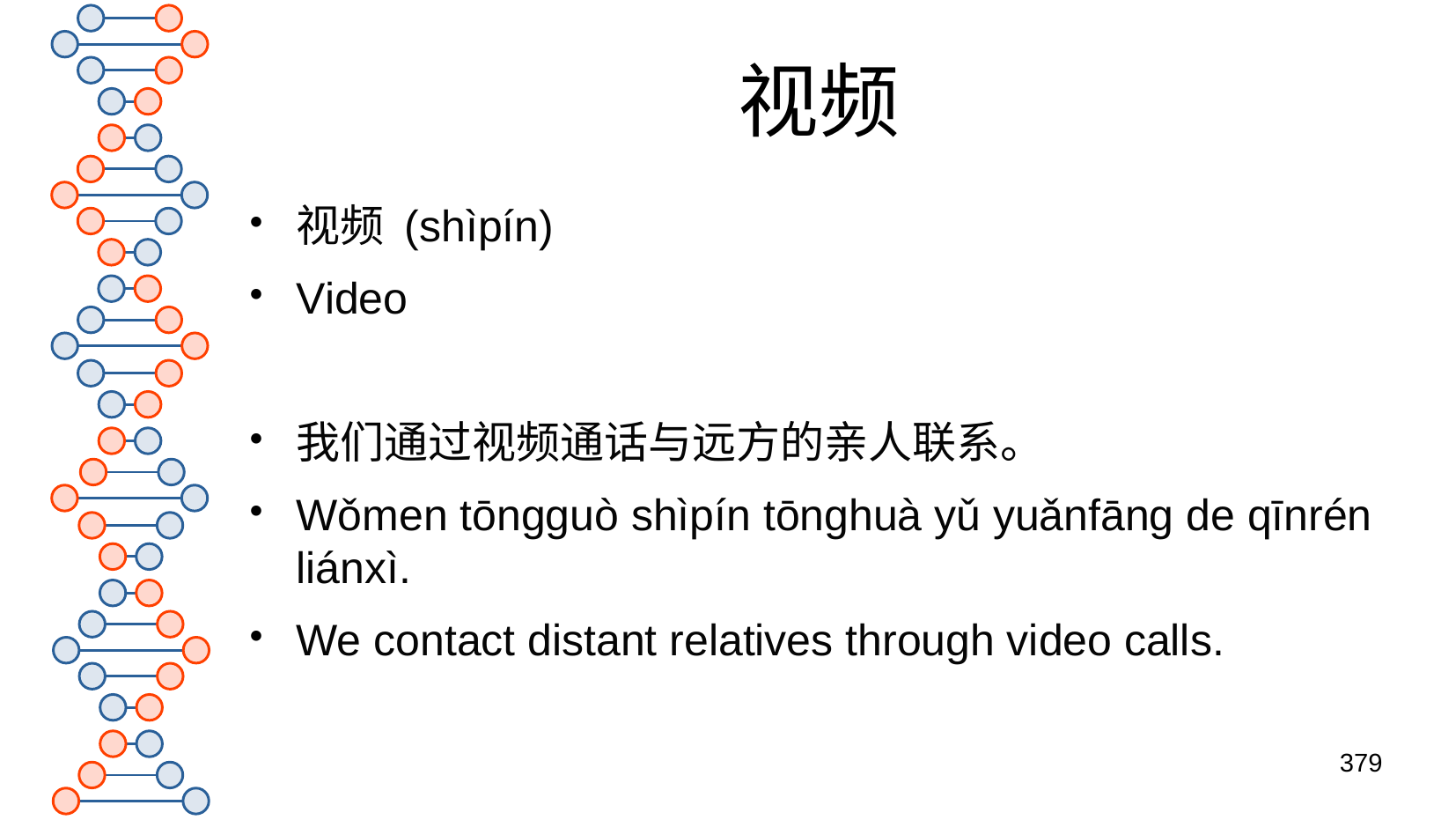

# 视频
视频 (shìpín)
Video

我们通过视频通话与远方的亲人联系。
Wǒmen tōngguò shìpín tōnghuà yǔ yuǎnfāng de qīnrén liánxì.
We contact distant relatives through video calls.

379